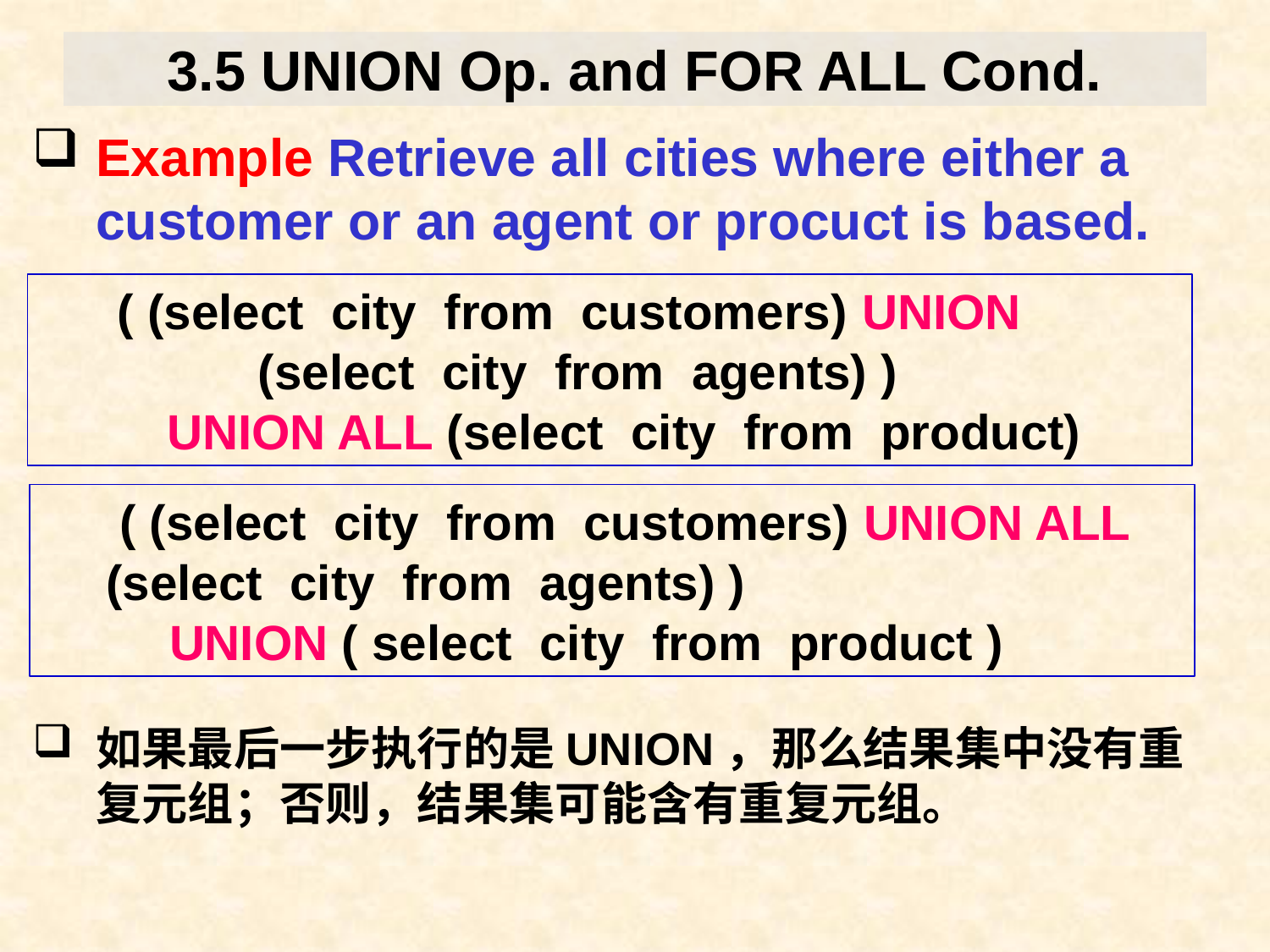

# 3.5 UNION Op. and FOR ALL Cond.
Example Retrieve all cities where either a customer or an agent or procuct is based.
 ( (select  city  from  customers) UNION
  (select  city  from  agents) )
UNION ALL (select  city  from  product)
 ( (select  city  from  customers) UNION ALL
(select  city  from  agents) )
UNION ( select  city  from  product )
如果最后一步执行的是UNION，那么结果集中没有重复元组；否则，结果集可能含有重复元组。